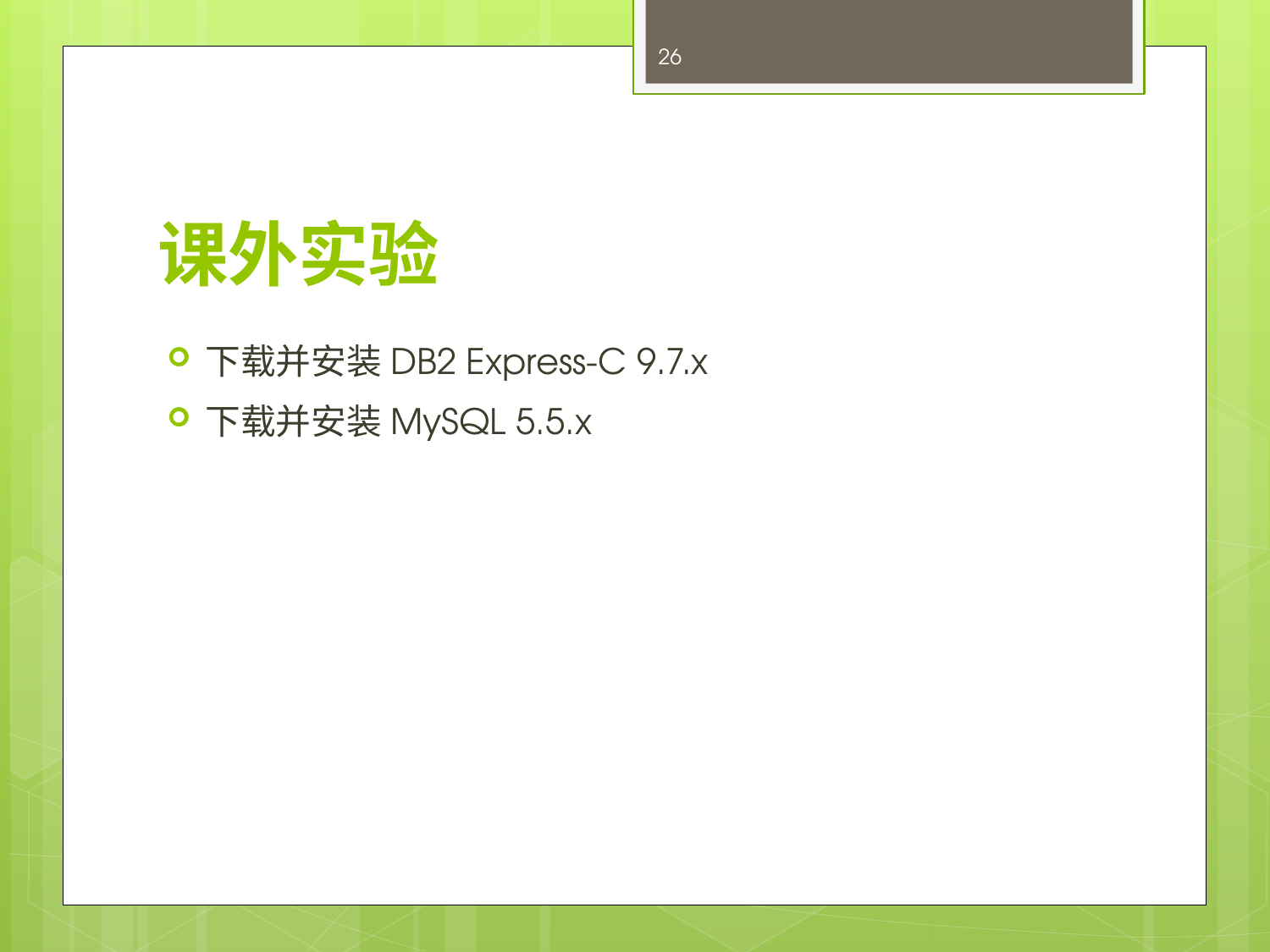

26
# 课外实验
下载并安装DB2 Express-C 9.7.x
下载并安装MySQL 5.5.x